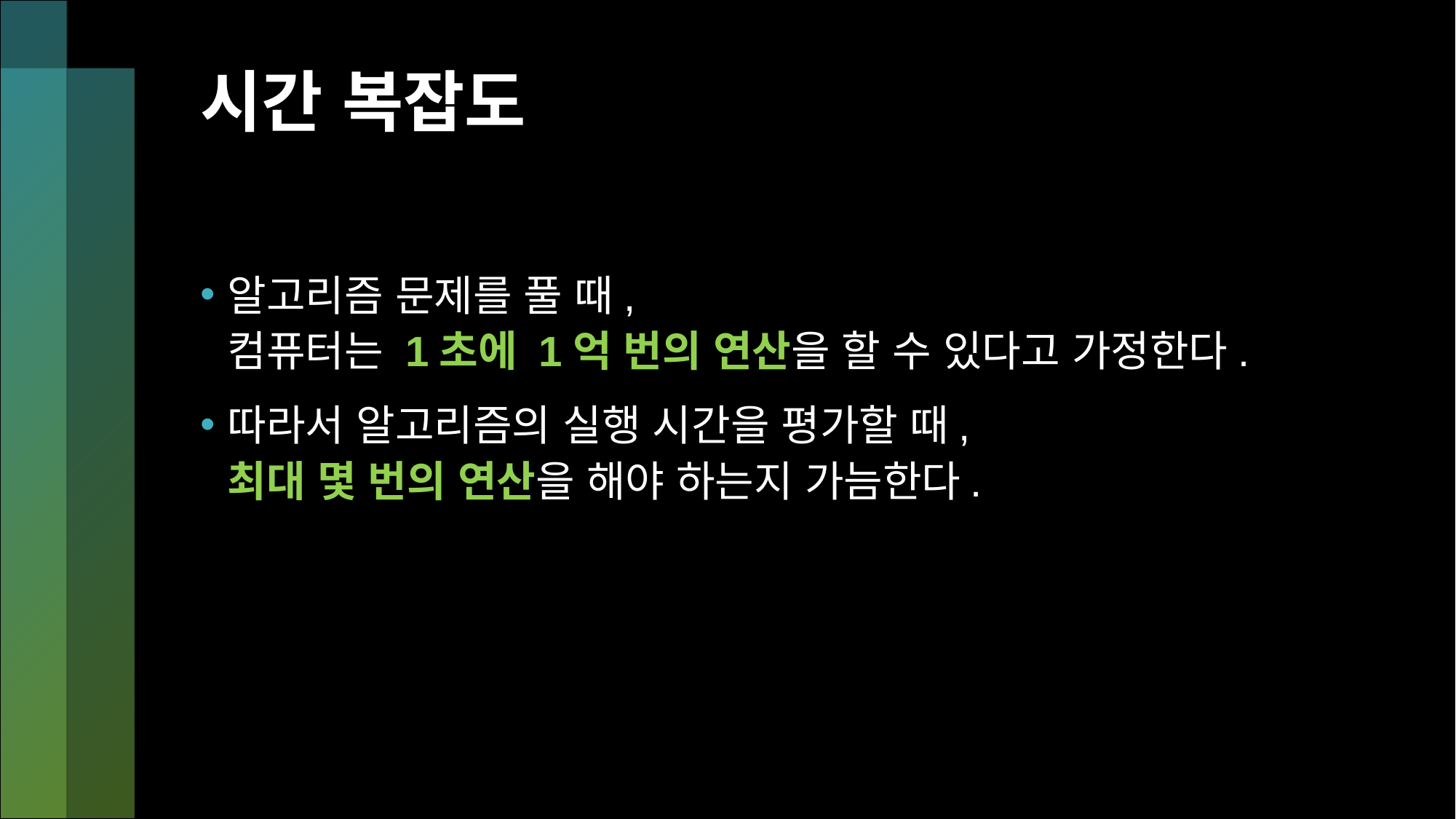

# 시간 복잡도
알고리즘 문제를 풀 때,
컴퓨터는 1초에 1억 번의 연산을 할 수 있다고 가정한다.
따라서 알고리즘의 실행 시간을 평가할 때,
최대 몇 번의 연산을 해야 하는지 가늠한다.